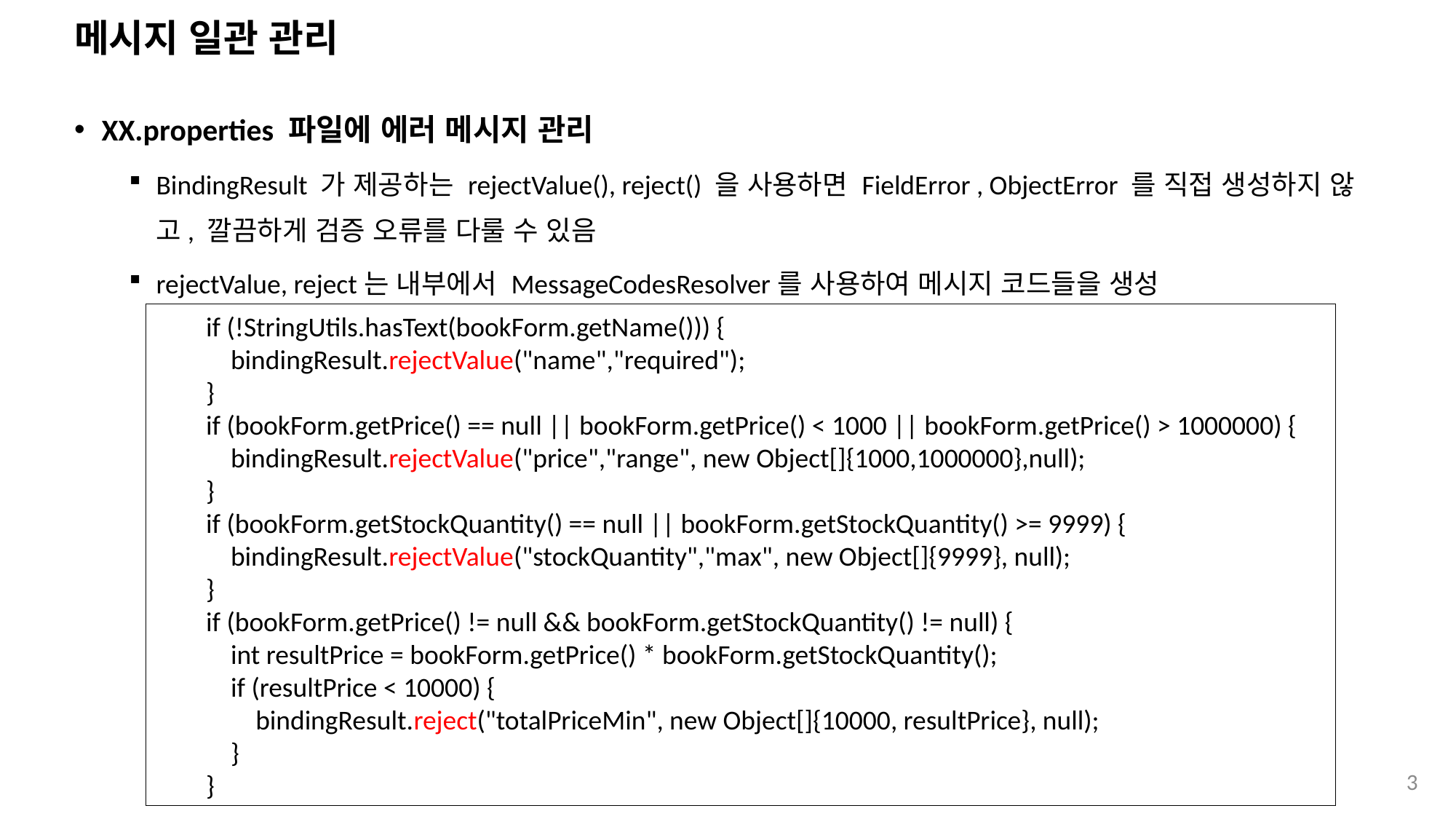

# 메시지 일관 관리
XX.properties 파일에 에러 메시지 관리
BindingResult 가 제공하는 rejectValue(), reject() 을 사용하면 FieldError , ObjectError 를 직접 생성하지 않고, 깔끔하게 검증 오류를 다룰 수 있음
rejectValue, reject는 내부에서 MessageCodesResolver를 사용하여 메시지 코드들을 생성

        if (!StringUtils.hasText(bookForm.getName())) {
            bindingResult.rejectValue("name","required");
        }
        if (bookForm.getPrice() == null || bookForm.getPrice() < 1000 || bookForm.getPrice() > 1000000) {
            bindingResult.rejectValue("price","range", new Object[]{1000,1000000},null);
        }
        if (bookForm.getStockQuantity() == null || bookForm.getStockQuantity() >= 9999) {
            bindingResult.rejectValue("stockQuantity","max", new Object[]{9999}, null);
        }
        if (bookForm.getPrice() != null && bookForm.getStockQuantity() != null) {
            int resultPrice = bookForm.getPrice() * bookForm.getStockQuantity();
            if (resultPrice < 10000) {
                bindingResult.reject("totalPriceMin", new Object[]{10000, resultPrice}, null);
            }
        }
3